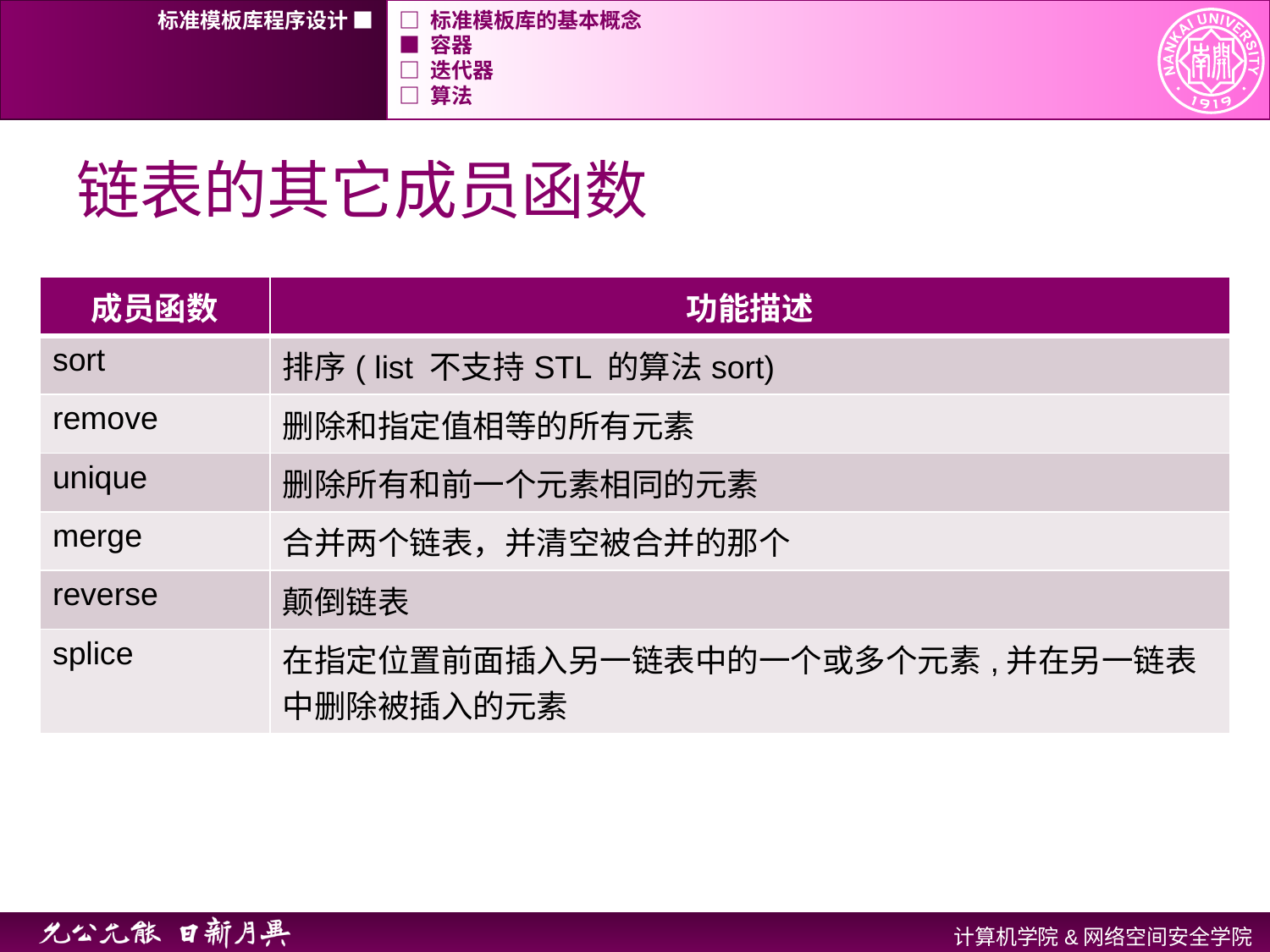

标准模板库程序设计 ■
□ 标准模板库的基本概念

■ 容器

□ 迭代器

□ 算法
# 链表的其它成员函数
| 成员函数 | 功能描述 |
| --- | --- |
| sort | 排序( list 不支持STL 的算法sort) |
| remove | 删除和指定值相等的所有元素 |
| unique | 删除所有和前一个元素相同的元素 |
| merge | 合并两个链表，并清空被合并的那个 |
| reverse | 颠倒链表 |
| splice | 在指定位置前面插入另一链表中的一个或多个元素,并在另一链表中删除被插入的元素 |